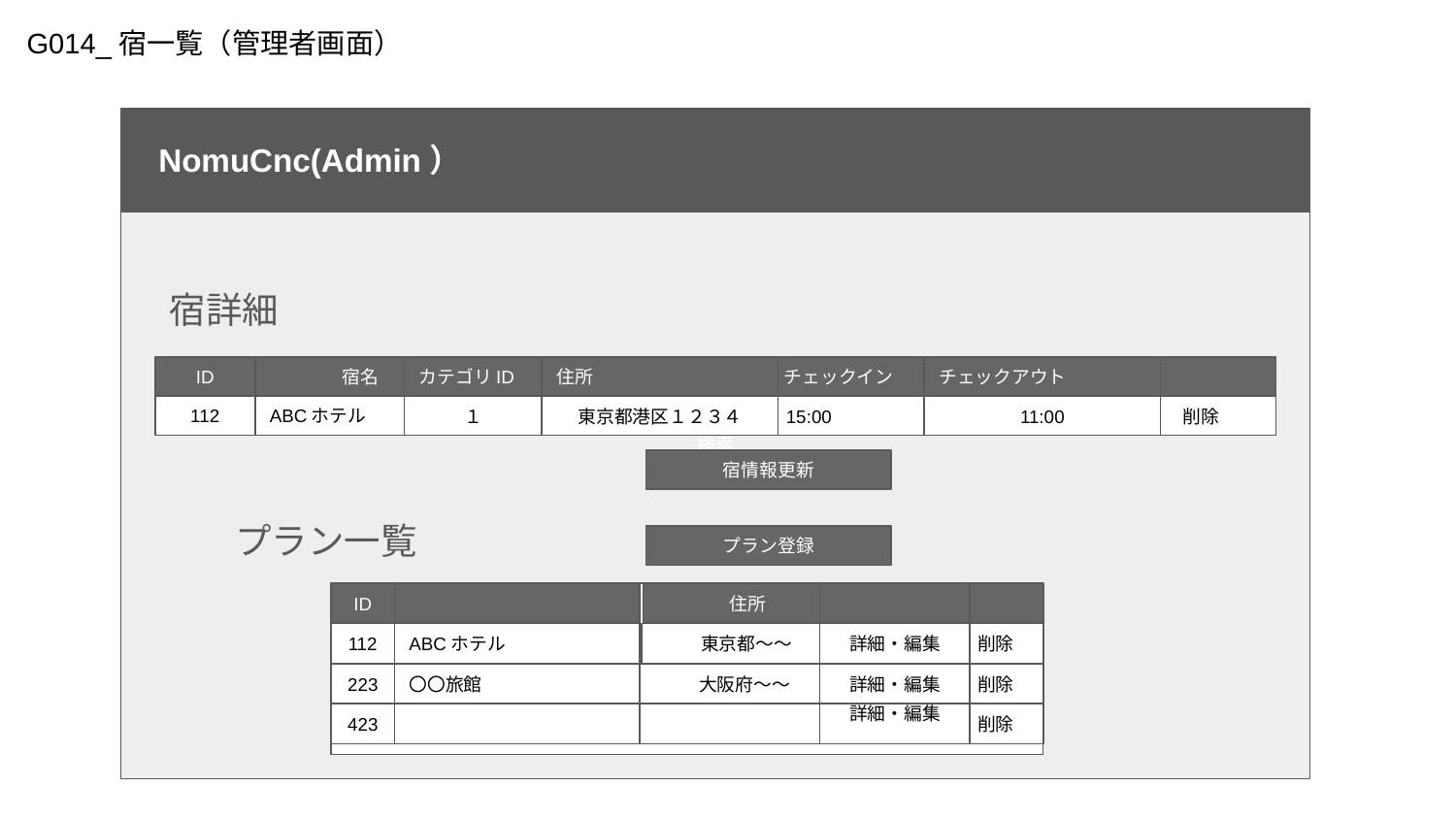

G014_宿一覧（管理者画面）

検索
検索

NomuCnc(Admin）
宿詳細
ID
宿名
カテゴリID
住所
　　　チェックイン
チェックアウト

112
ABCホテル
１
東京都港区１２３４
15:00
11:00
削除
宿情報更新
プラン一覧
プラン登録
ID

住所

112
ABCホテル
東京都～～
詳細・編集
削除
223
〇〇旅館
大阪府～～
詳細・編集
削除
423

詳細・編集

削除